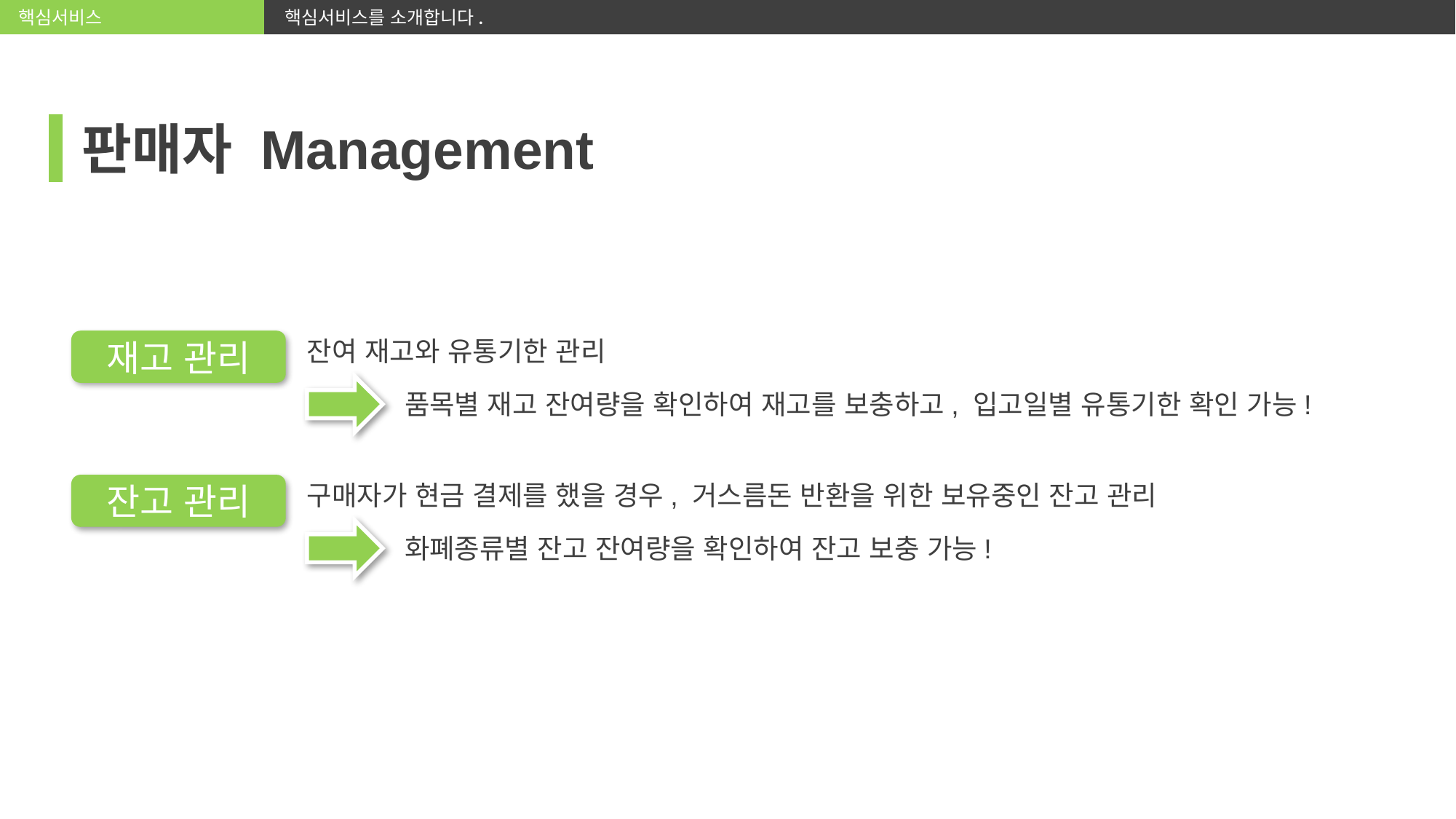

핵심서비스
  핵심서비스를 소개합니다.
판매자 Management
재고 관리
잔여 재고와 유통기한 관리

품목별 재고 잔여량을 확인하여 재고를 보충하고, 입고일별 유통기한 확인 가능!
잔고 관리
구매자가 현금 결제를 했을 경우, 거스름돈 반환을 위한 보유중인 잔고 관리

화폐종류별 잔고 잔여량을 확인하여 잔고 보충 가능!